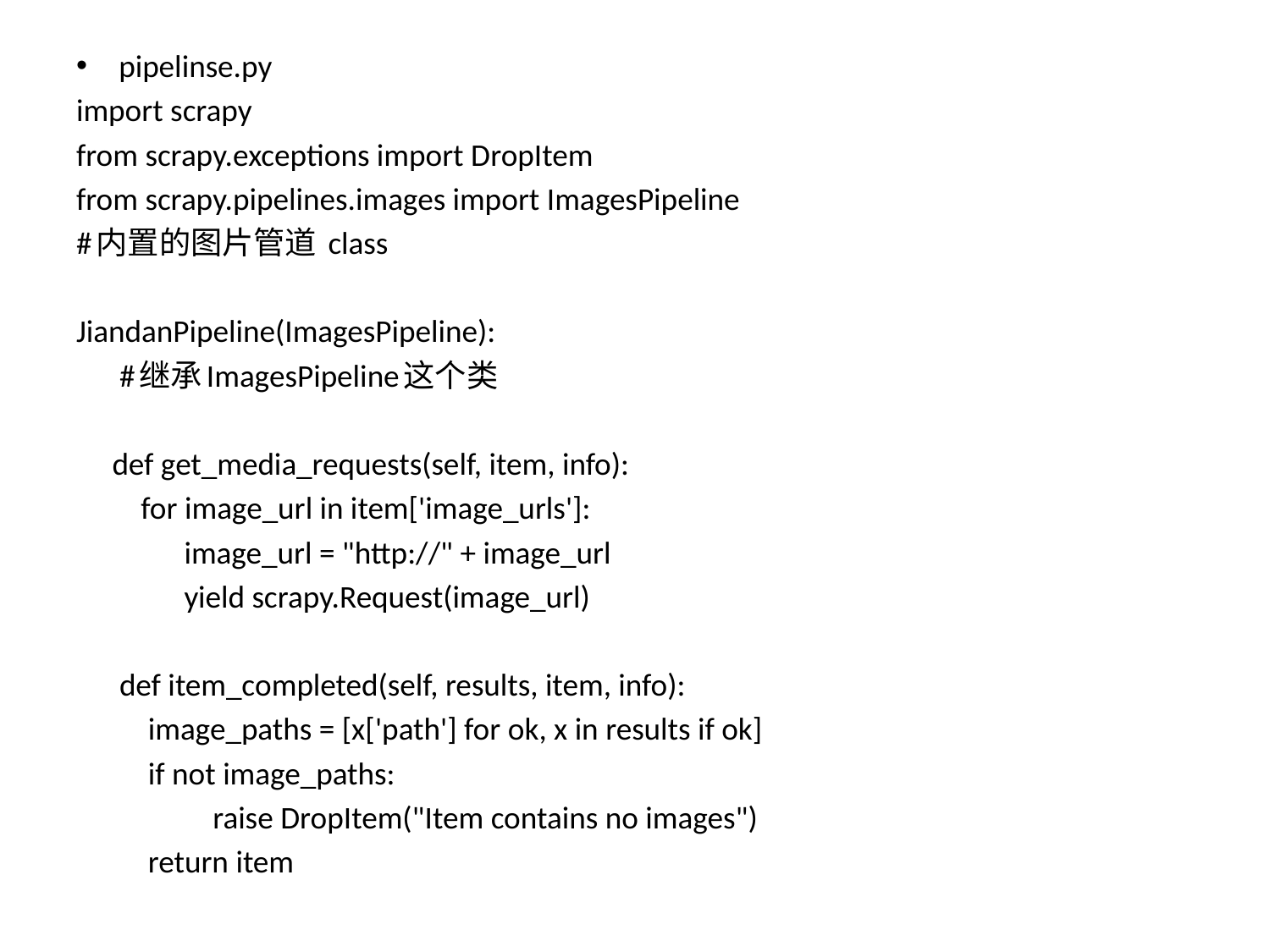

#
pipelinse.py
import scrapy
from scrapy.exceptions import DropItem
from scrapy.pipelines.images import ImagesPipeline
#内置的图片管道 class

JiandanPipeline(ImagesPipeline):
      #继承ImagesPipeline这个类

     def get_media_requests(self, item, info):
         for image_url in item['image_urls']:
               image_url = "http://" + image_url
               yield scrapy.Request(image_url)

      def item_completed(self, results, item, info):
          image_paths = [x['path'] for ok, x in results if ok]
          if not image_paths:
                   raise DropItem("Item contains no images")
          return item